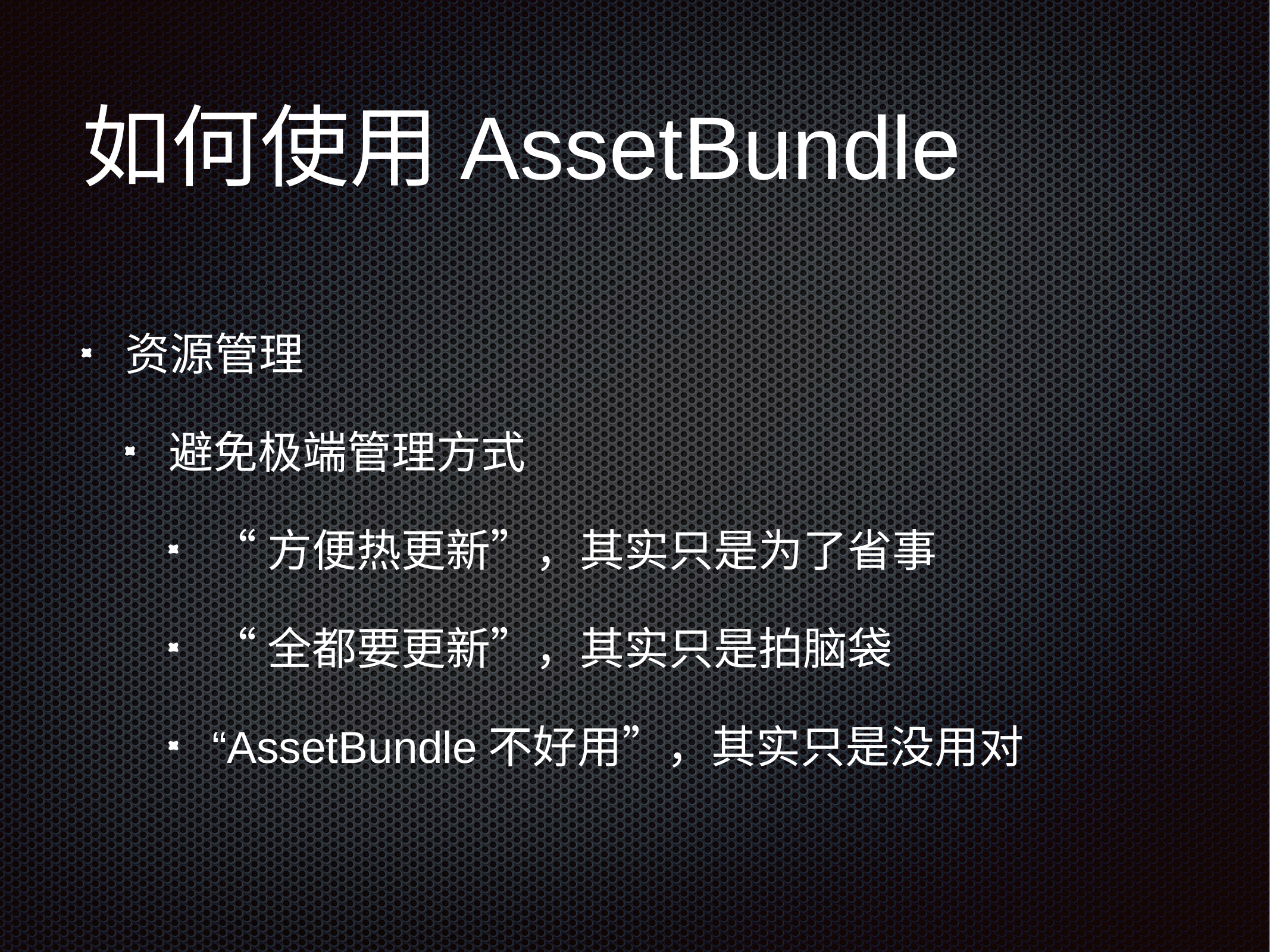

# 如何使用AssetBundle
资源管理
避免极端管理方式
“方便热更新”，其实只是为了省事
“全都要更新”，其实只是拍脑袋
“AssetBundle不好用”，其实只是没用对